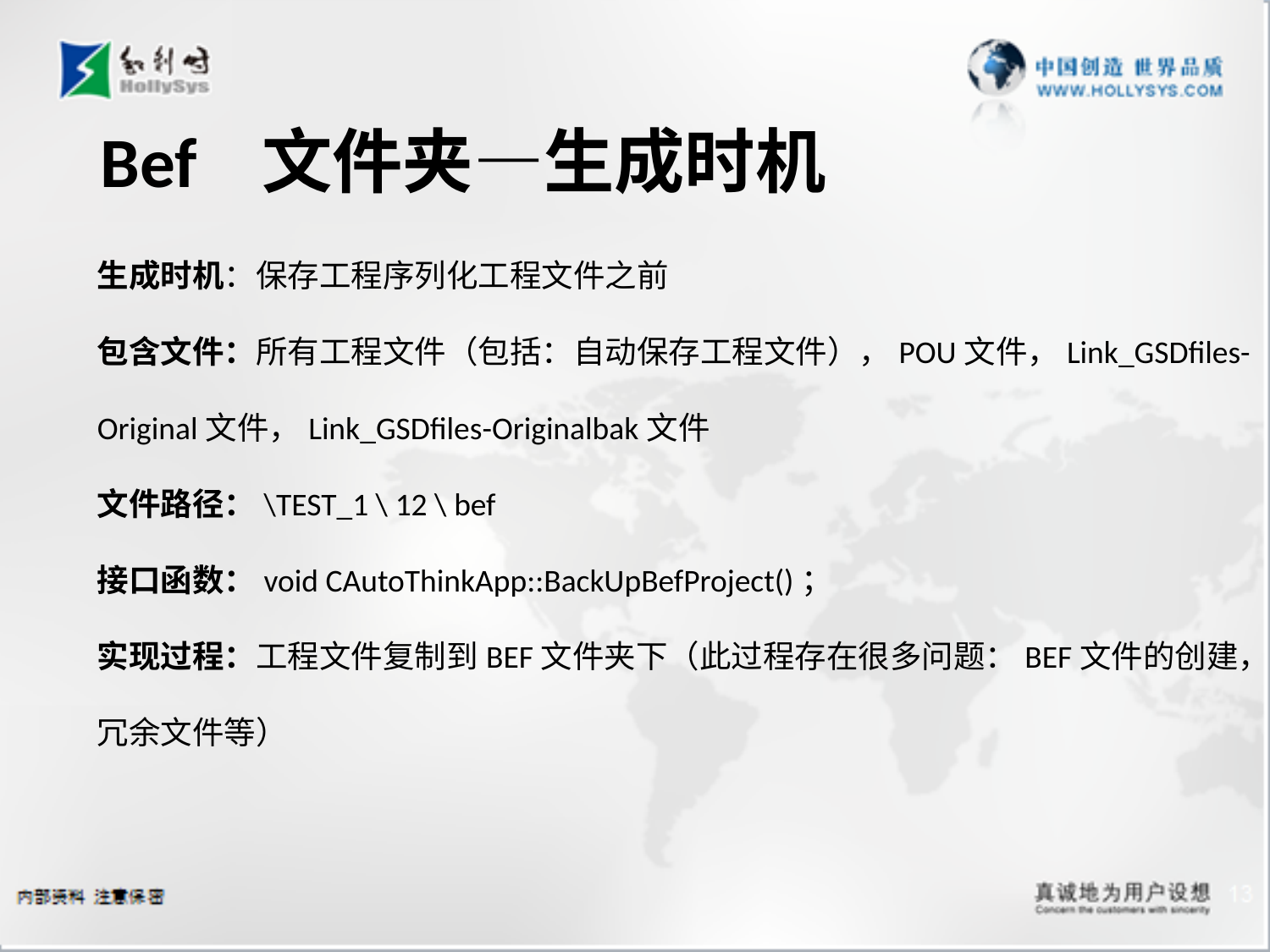

Bef   文件夹—生成时机
生成时机：保存工程序列化工程文件之前
包含文件：所有工程文件（包括：自动保存工程文件），POU文件，Link_GSDfiles-Original文件，Link_GSDfiles-Originalbak文件
文件路径：\TEST_1 \ 12 \ bef
接口函数：void CAutoThinkApp::BackUpBefProject()；
实现过程：工程文件复制到BEF文件夹下（此过程存在很多问题：BEF文件的创建，冗余文件等）